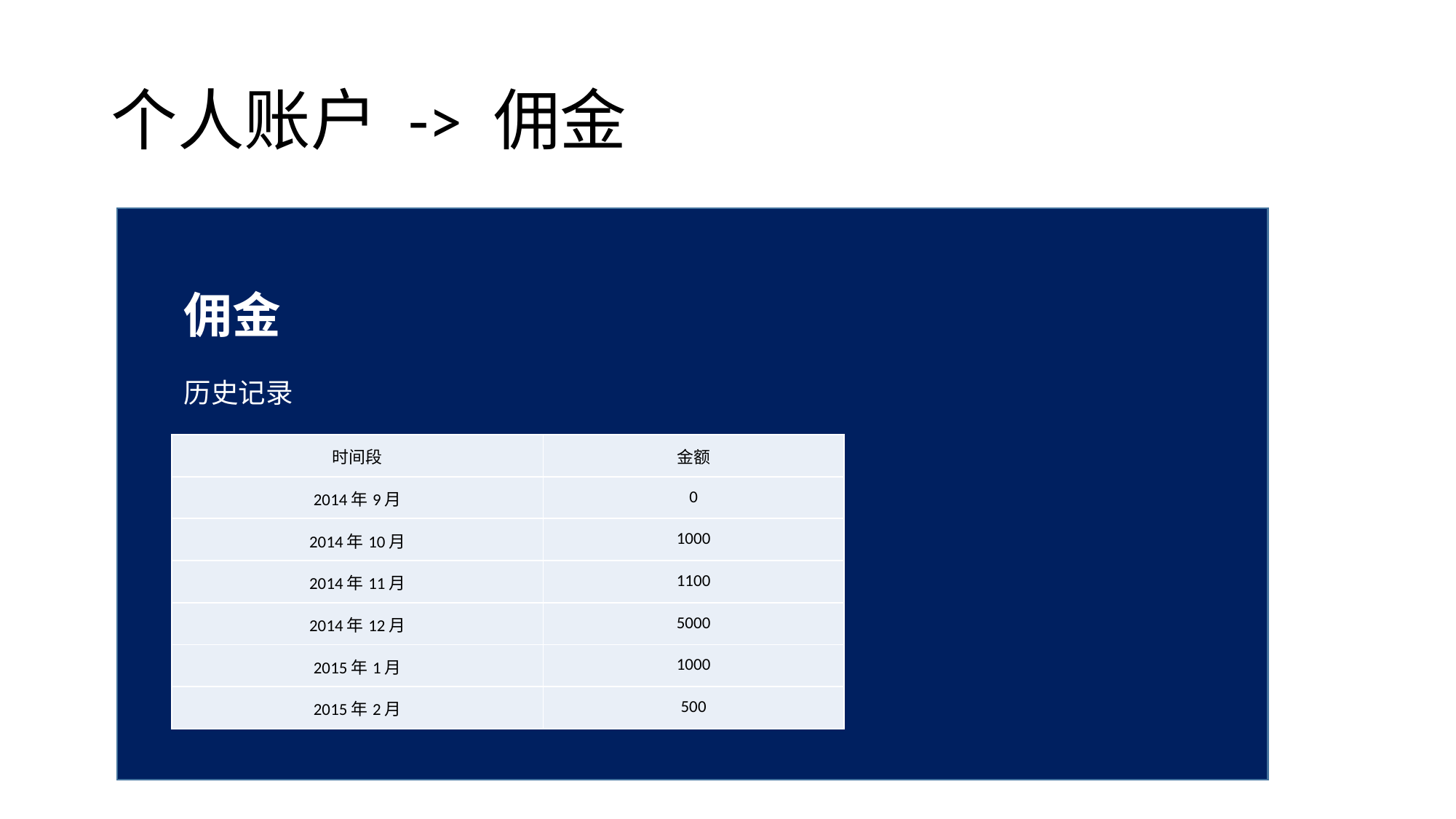

# 个人账户 -> 佣金
    佣金

        历史记录

| 时间段 | 金额 |
| --- | --- |
| 2014年9月 | 0 |
| 2014年10月 | 1000 |
| 2014年11月 | 1100 |
| 2014年12月 | 5000 |
| 2015年1月 | 1000 |
| 2015年2月 | 500 |